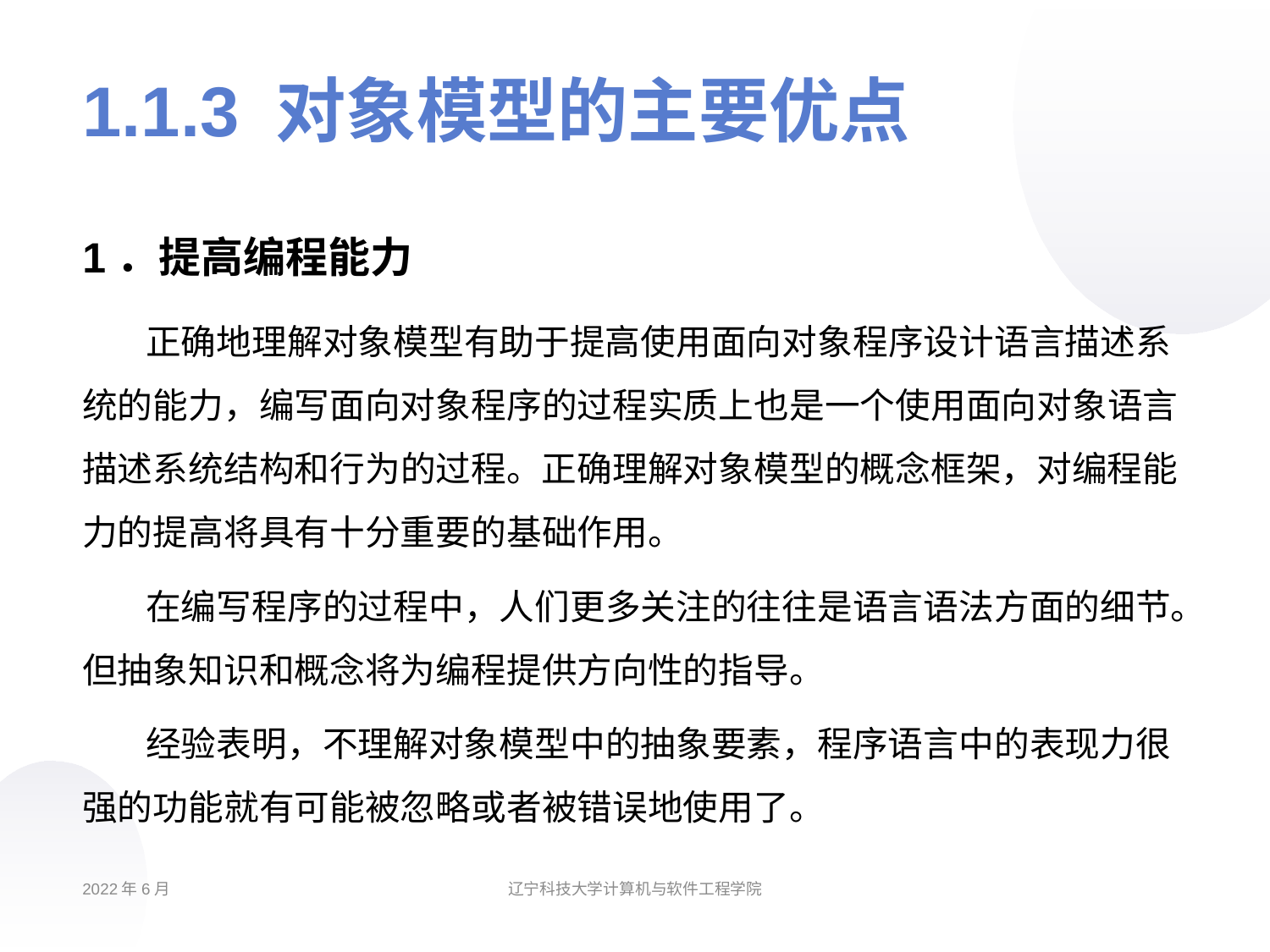

# 1.1.3 对象模型的主要优点
1．提高编程能力
正确地理解对象模型有助于提高使用面向对象程序设计语言描述系统的能力，编写面向对象程序的过程实质上也是一个使用面向对象语言描述系统结构和行为的过程。正确理解对象模型的概念框架，对编程能力的提高将具有十分重要的基础作用。
在编写程序的过程中，人们更多关注的往往是语言语法方面的细节。但抽象知识和概念将为编程提供方向性的指导。
经验表明，不理解对象模型中的抽象要素，程序语言中的表现力很强的功能就有可能被忽略或者被错误地使用了。

2022年6月
辽宁科技大学计算机与软件工程学院
73